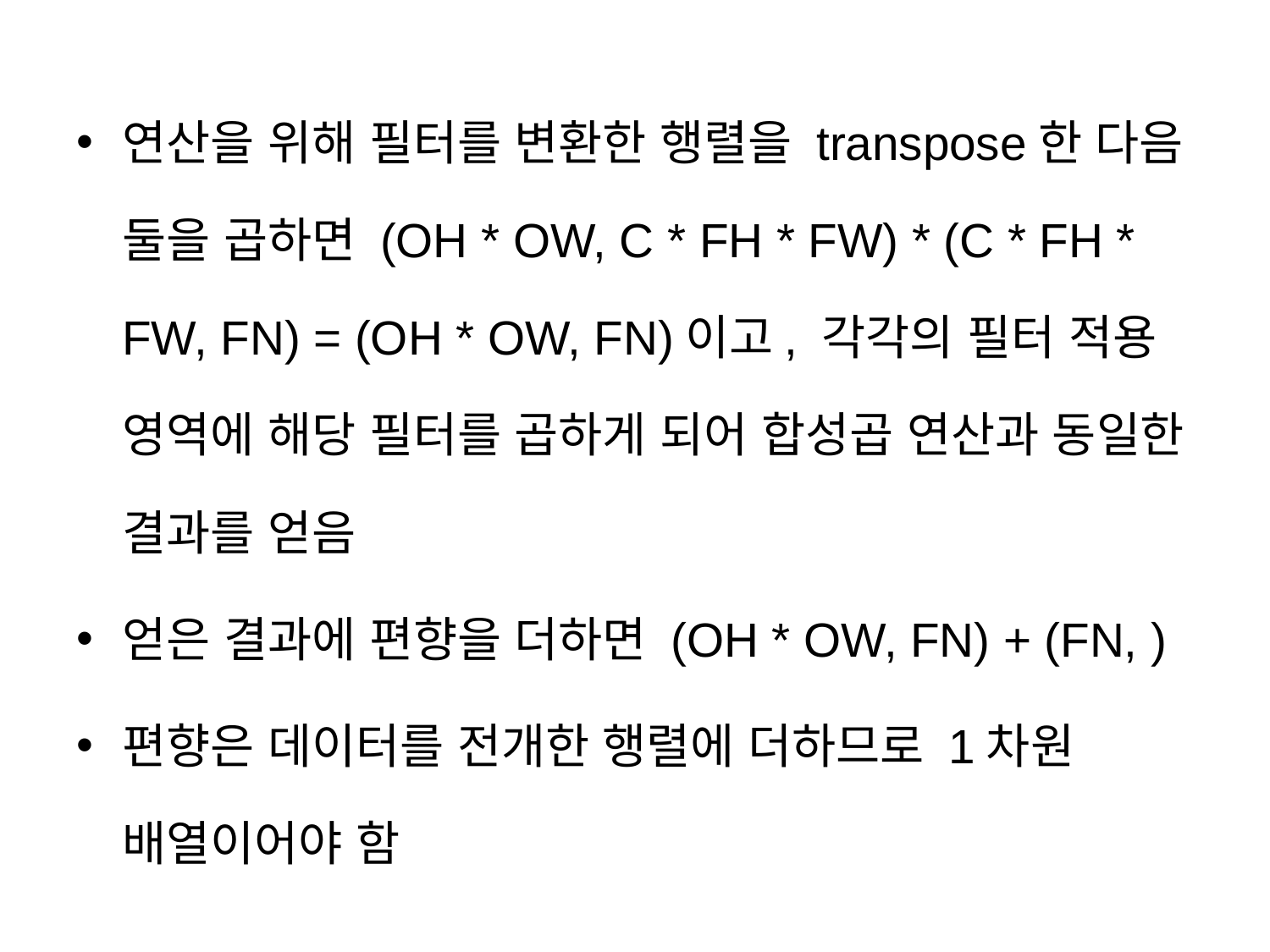

연산을 위해 필터를 변환한 행렬을 transpose한 다음 둘을 곱하면 (OH * OW, C * FH * FW) * (C * FH * FW, FN) = (OH * OW, FN)이고, 각각의 필터 적용 영역에 해당 필터를 곱하게 되어 합성곱 연산과 동일한 결과를 얻음
얻은 결과에 편향을 더하면 (OH * OW, FN) + (FN, )
편향은 데이터를 전개한 행렬에 더하므로 1차원 배열이어야 함